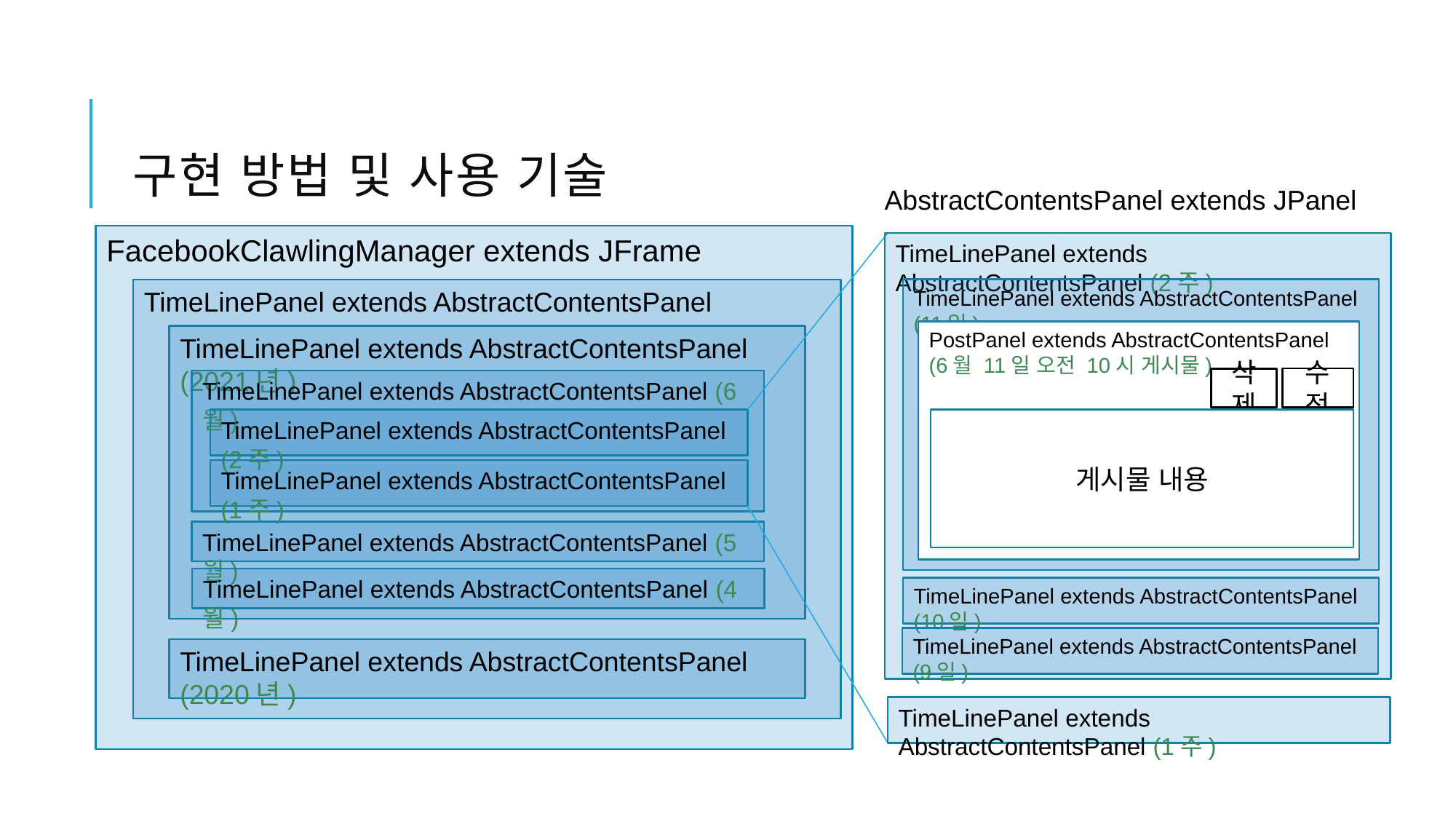

# 구현 방법 및 사용 기술
AbstractContentsPanel extends JPanel
FacebookClawlingManager extends JFrame
TimeLinePanel extends AbstractContentsPanel (2주)

TimeLinePanel extends AbstractContentsPanel
TimeLinePanel extends AbstractContentsPanel (11일)

PostPanel extends AbstractContentsPanel
(6월 11일 오전 10시 게시물)

TimeLinePanel extends AbstractContentsPanel (2021년)

수정
삭제
TimeLinePanel extends AbstractContentsPanel (6월)

게시물 내용
TimeLinePanel extends AbstractContentsPanel (2주)

TimeLinePanel extends AbstractContentsPanel (1주)

TimeLinePanel extends AbstractContentsPanel (5월)

TimeLinePanel extends AbstractContentsPanel (4월)

TimeLinePanel extends AbstractContentsPanel (10일)

TimeLinePanel extends AbstractContentsPanel (9일)

TimeLinePanel extends AbstractContentsPanel (2020년)

TimeLinePanel extends AbstractContentsPanel (1주)